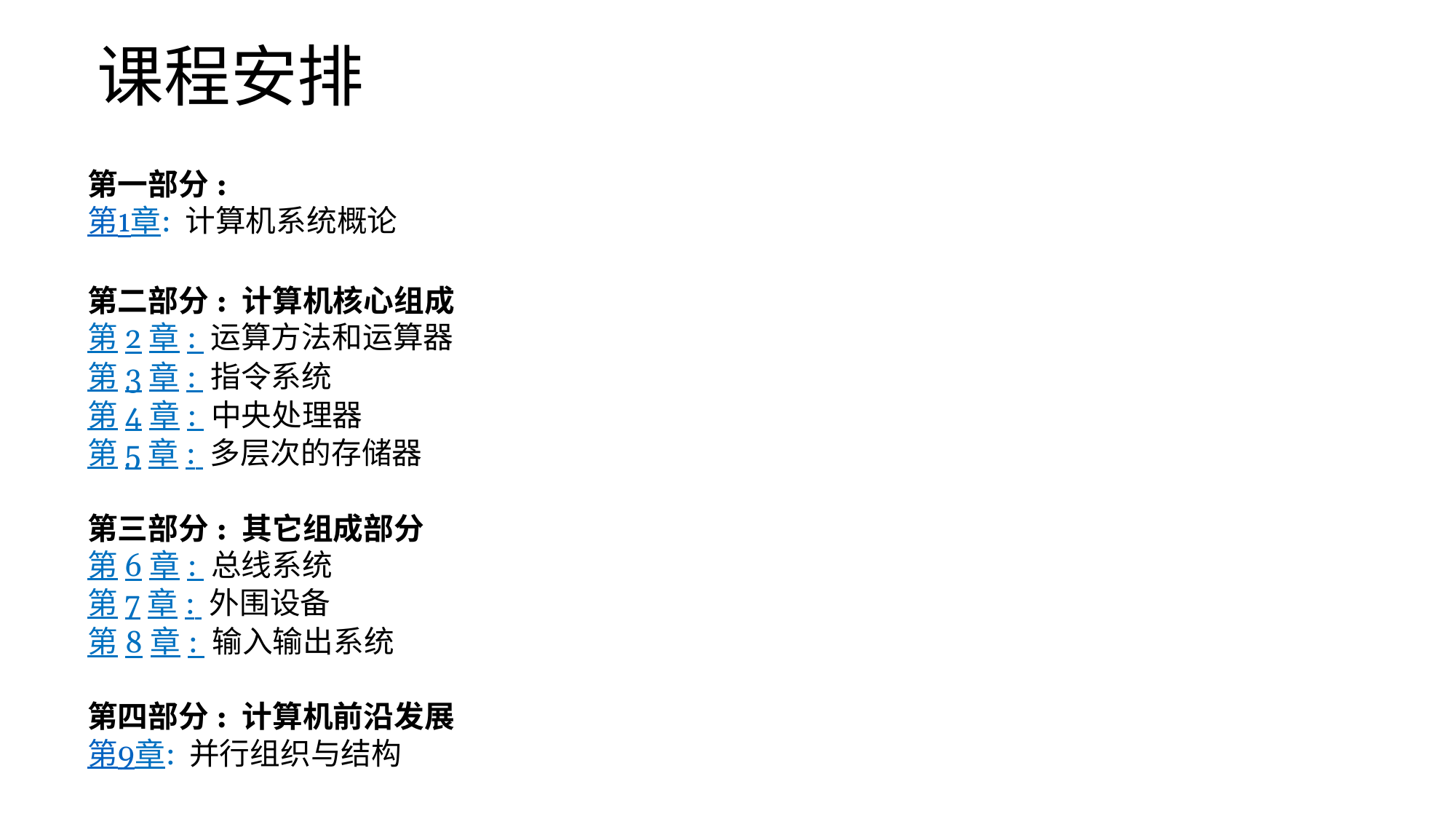

# 课程安排
第一部分:
第1章: 计算机系统概论 
第二部分: 计算机核心组成
第2章: 运算方法和运算器
第3章: 指令系统
第4章: 中央处理器
第5章: 多层次的存储器

第三部分: 其它组成部分
第6章: 总线系统
第7章: 外围设备
第8章: 输入输出系统

第四部分: 计算机前沿发展
第9章: 并行组织与结构